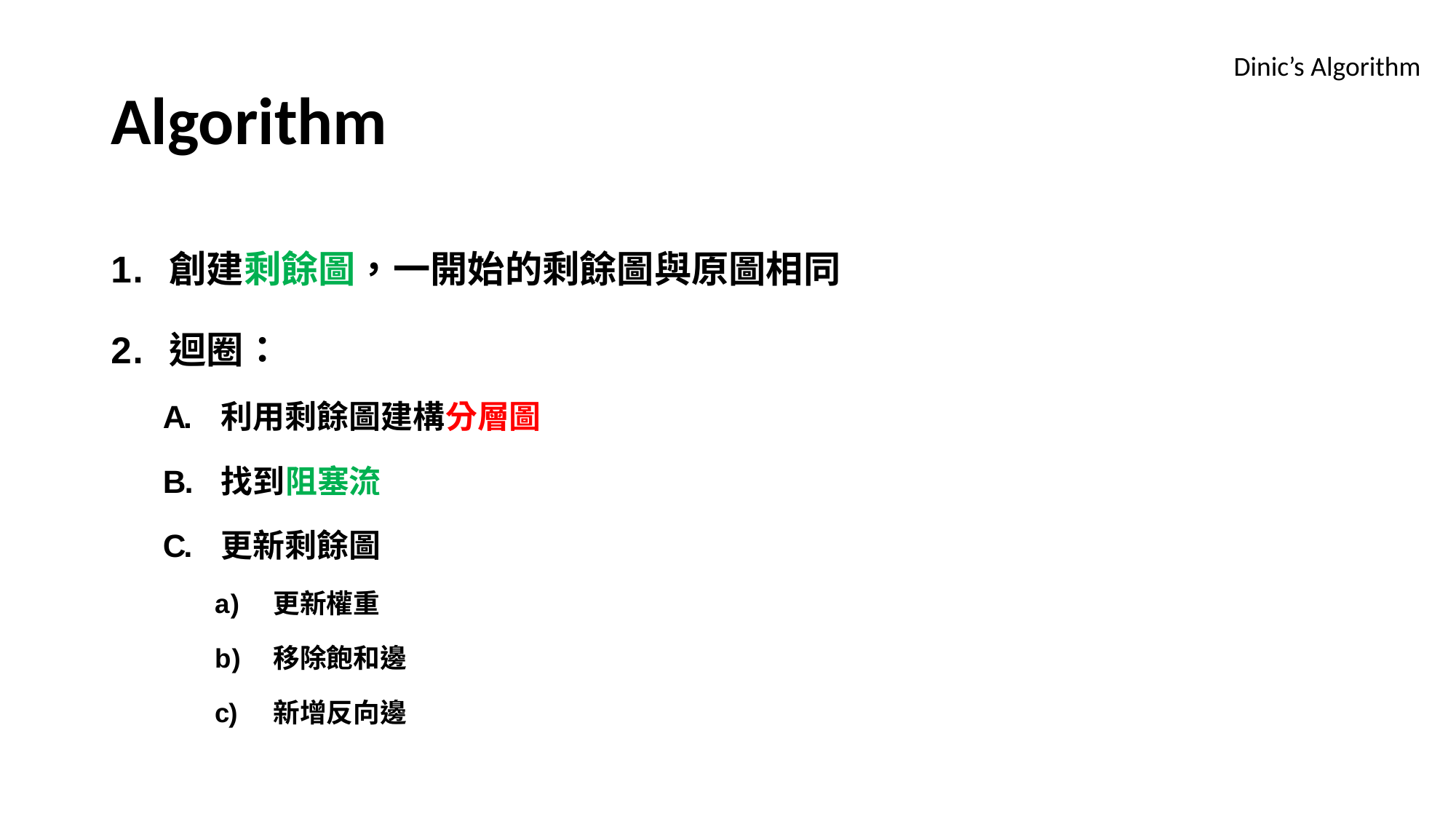

# Algorithm
Dinic’s Algorithm
創建剩餘圖，一開始的剩餘圖與原圖相同
迴圈：
利用剩餘圖建構分層圖
找到阻塞流
更新剩餘圖
更新權重
移除飽和邊
新增反向邊